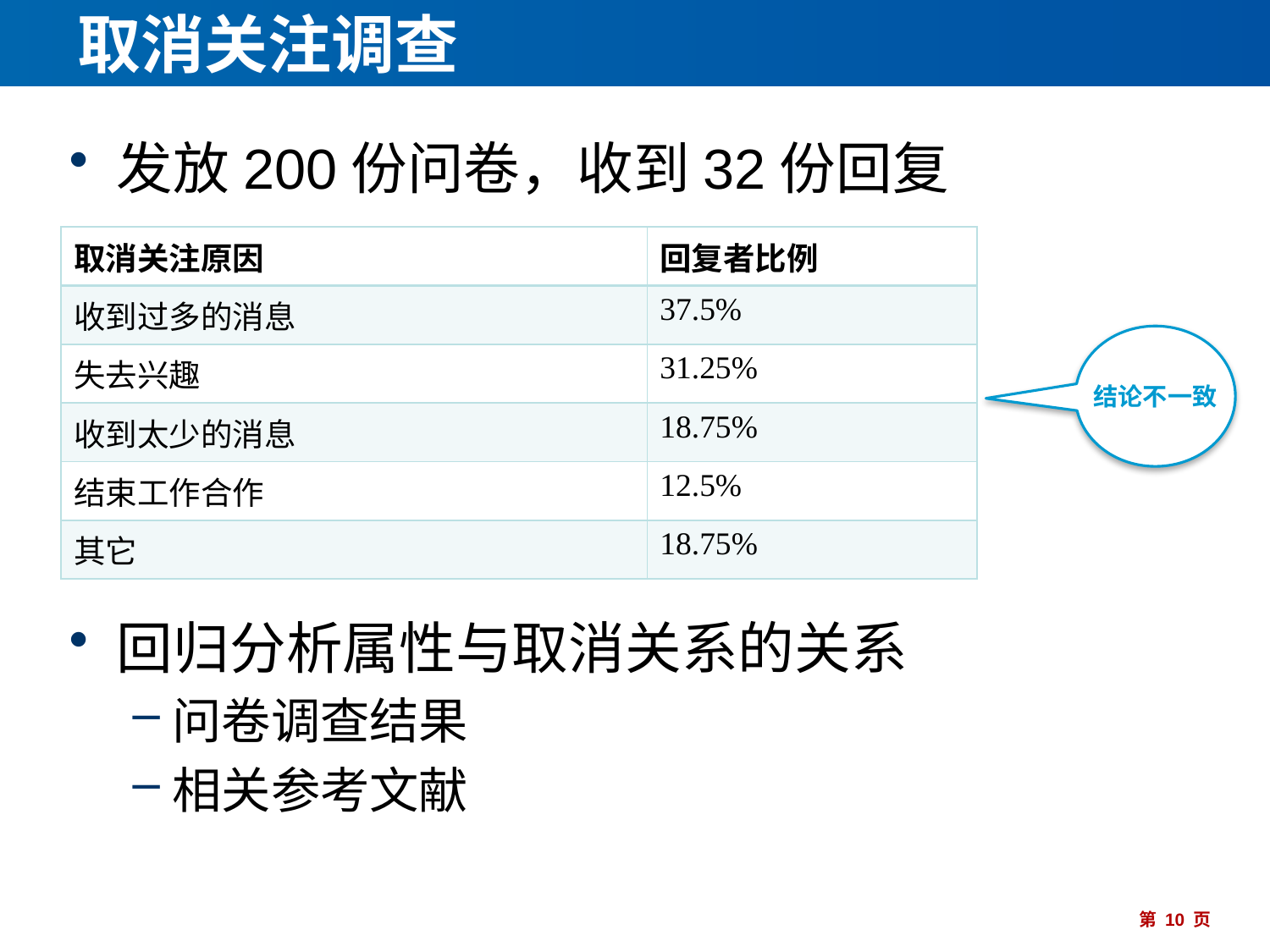

# 取消关注调查
发放200份问卷，收到32份回复
| 取消关注原因 | 回复者比例 |
| --- | --- |
| 收到过多的消息 | 37.5% |
| 失去兴趣 | 31.25% |
| 收到太少的消息 | 18.75% |
| 结束工作合作 | 12.5% |
| 其它 | 18.75% |
结论不一致
回归分析属性与取消关系的关系
问卷调查结果
相关参考文献
第 10 页